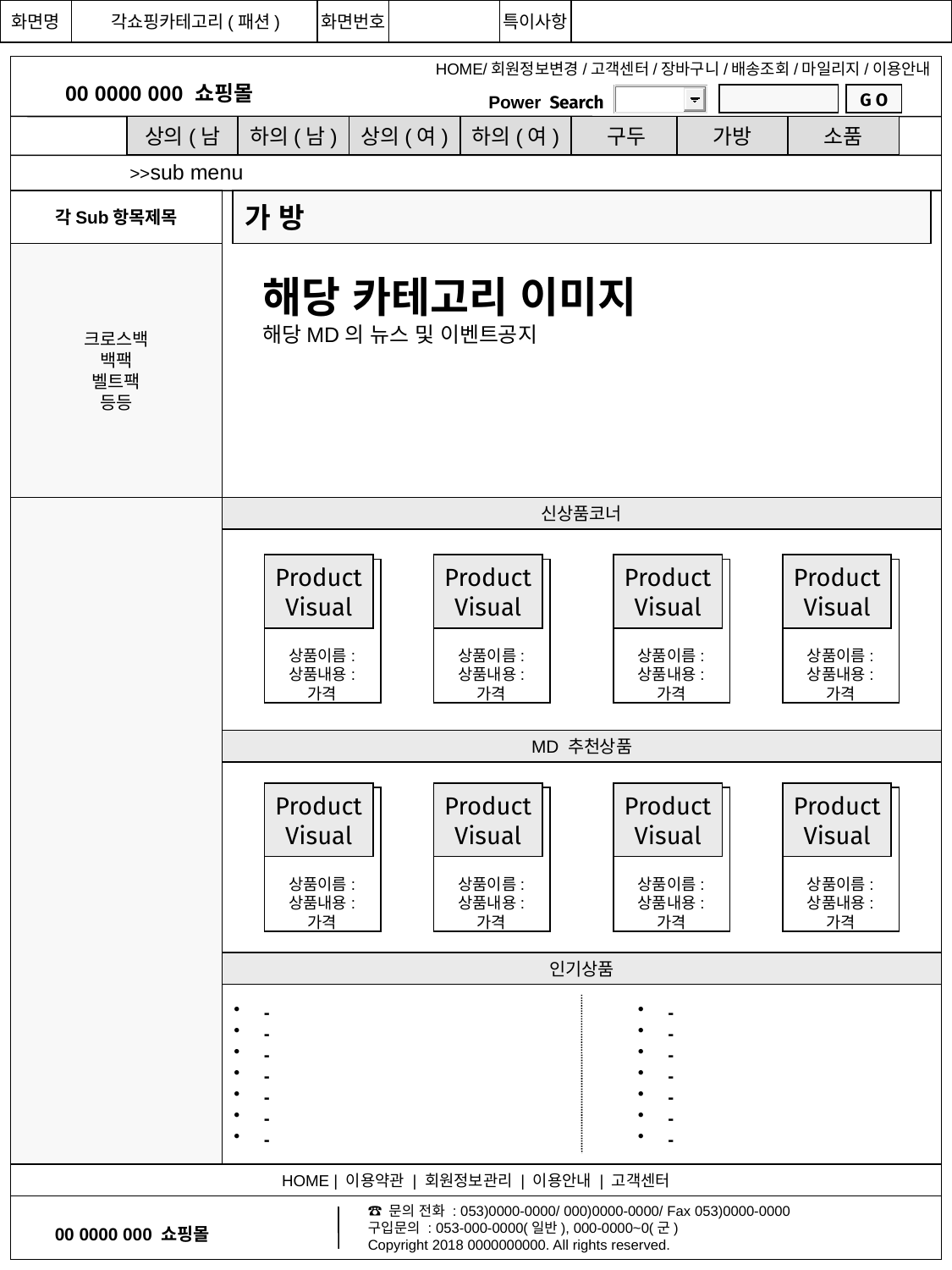

화면명

화면번호

특이사항

# 각쇼핑카테고리(패션)
HOME/회원정보변경/고객센터/장바구니/배송조회/마일리지/이용안내

00 0000 000 쇼핑몰
Power  Search

G O

상의(남
하의(남)
상의(여)
하의(여)
구두
가방
소품
>>sub menu

각Sub항목제목

가 방
크로스백
백팩
벨트팩
등등
해당 카테고리 이미지
해당MD의 뉴스 및 이벤트공지
신상품코너
Product
Visual

상품이름:
상품내용:
가격
Product
Visual

상품이름:
상품내용:
가격
Product
Visual

상품이름:
상품내용:
가격
Product
Visual

상품이름:
상품내용:
가격
MD 추천상품
Product
Visual

상품이름:
상품내용:
가격
Product
Visual

상품이름:
상품내용:
가격
Product
Visual

상품이름:
상품내용:
가격
Product
Visual

상품이름:
상품내용:
가격
인기상품
-
-
-
-
-
-
-

-
-
-
-
-
-
-
HOME | 이용약관 | 회원정보관리 | 이용안내 | 고객센터

☎ 문의 전화 : 053)0000-0000/ 000)0000-0000/ Fax 053)0000-0000
구입문의 : 053-000-0000(일반), 000-0000~0(군)
Copyright 2018 0000000000. All rights reserved.

00 0000 000 쇼핑몰